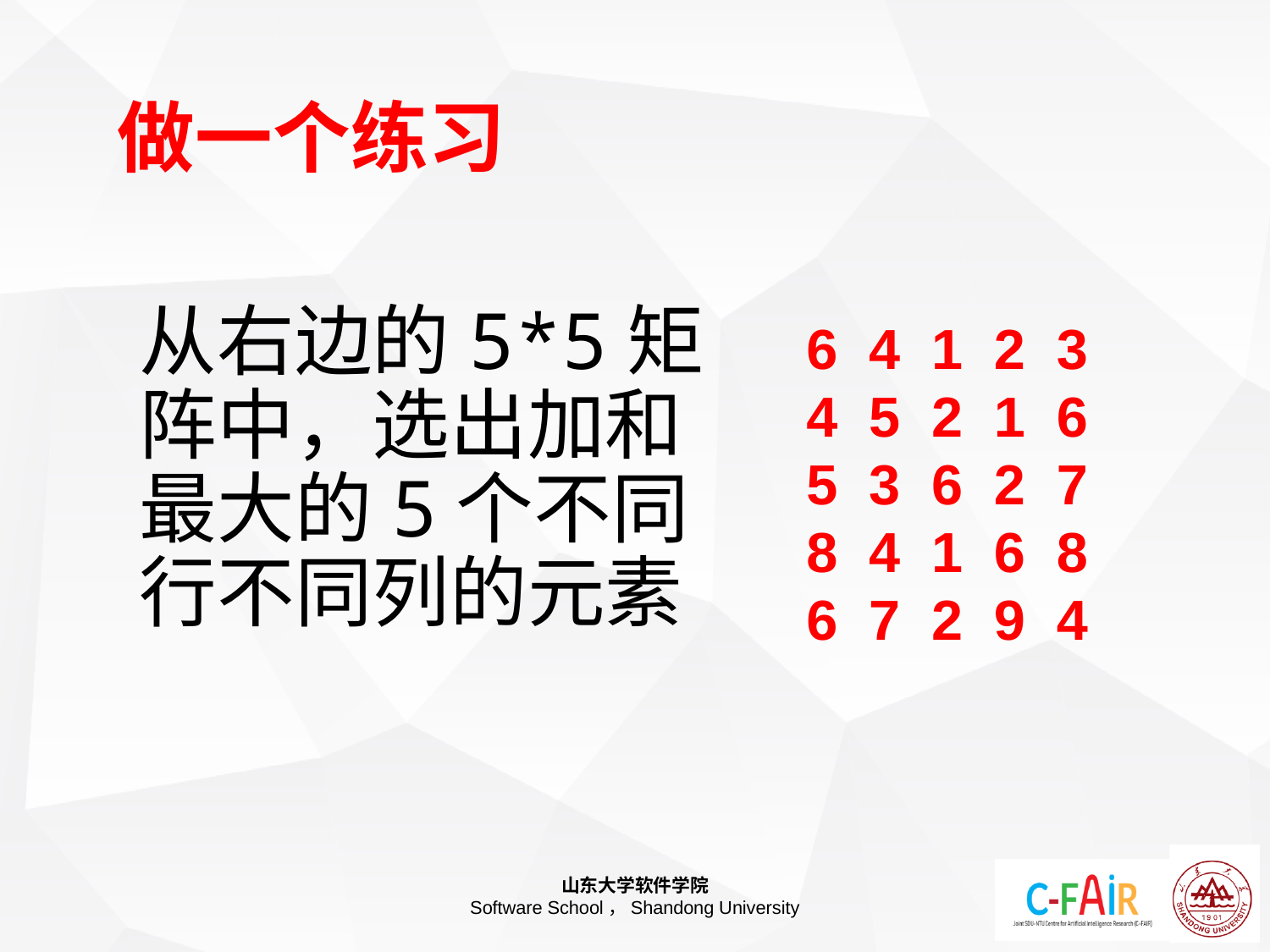

# 做一个练习
从右边的5*5矩阵中，选出加和最大的5个不同行不同列的元素
6  4  1  2  3
4  5  2  1  6
5  3  6  2  7
8  4  1  6  8
6  7  2  9  4